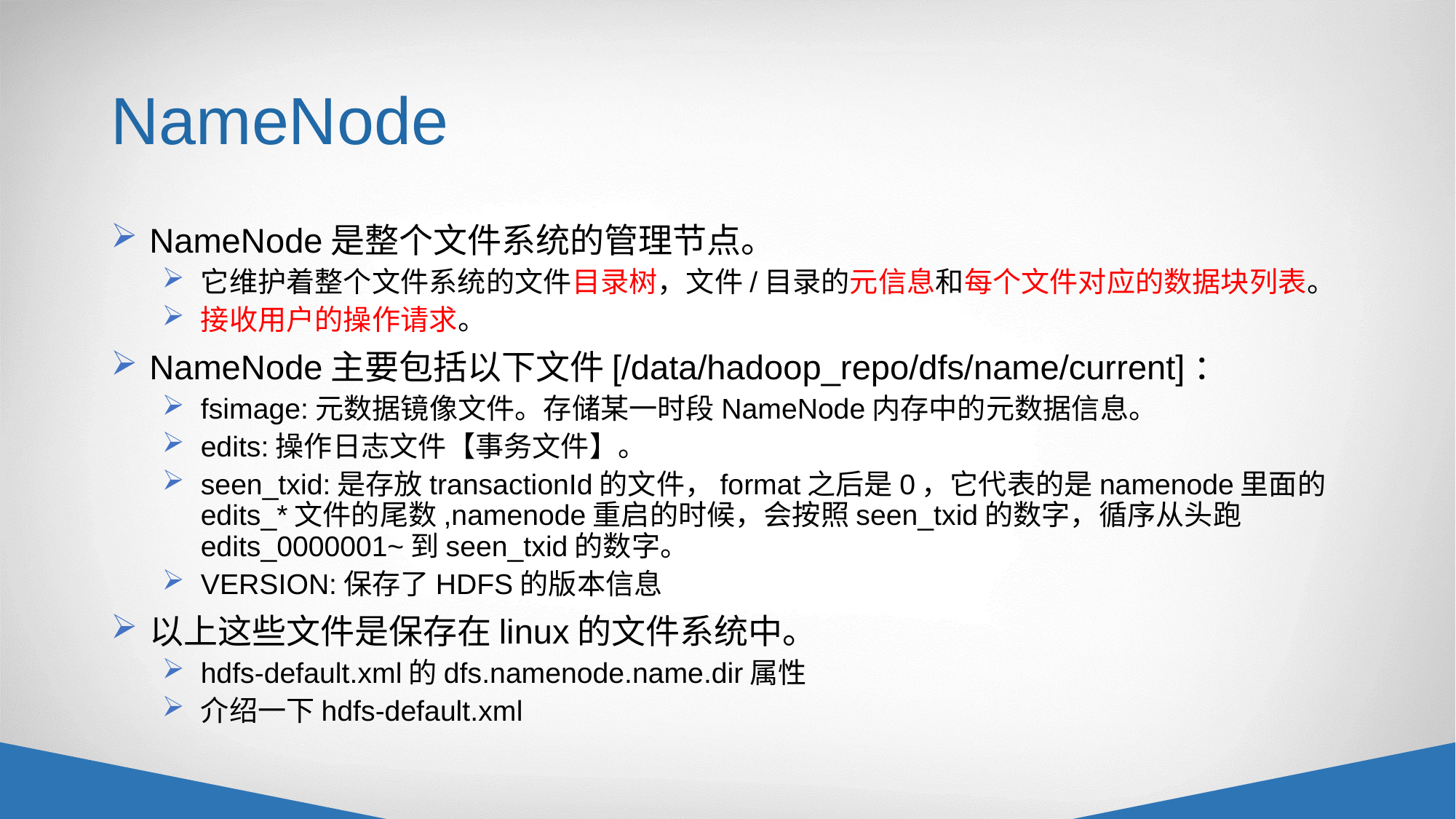

# NameNode
NameNode是整个文件系统的管理节点。
它维护着整个文件系统的文件目录树，文件/目录的元信息和每个文件对应的数据块列表。
接收用户的操作请求。
NameNode主要包括以下文件[/data/hadoop_repo/dfs/name/current]：
fsimage:元数据镜像文件。存储某一时段NameNode内存中的元数据信息。
edits:操作日志文件【事务文件】。
seen_txid:是存放transactionId的文件，format之后是0，它代表的是namenode里面的edits_*文件的尾数,namenode重启的时候，会按照seen_txid的数字，循序从头跑edits_0000001~到seen_txid的数字。
VERSION:保存了HDFS的版本信息
以上这些文件是保存在linux的文件系统中。
hdfs-default.xml的dfs.namenode.name.dir属性
介绍一下hdfs-default.xml